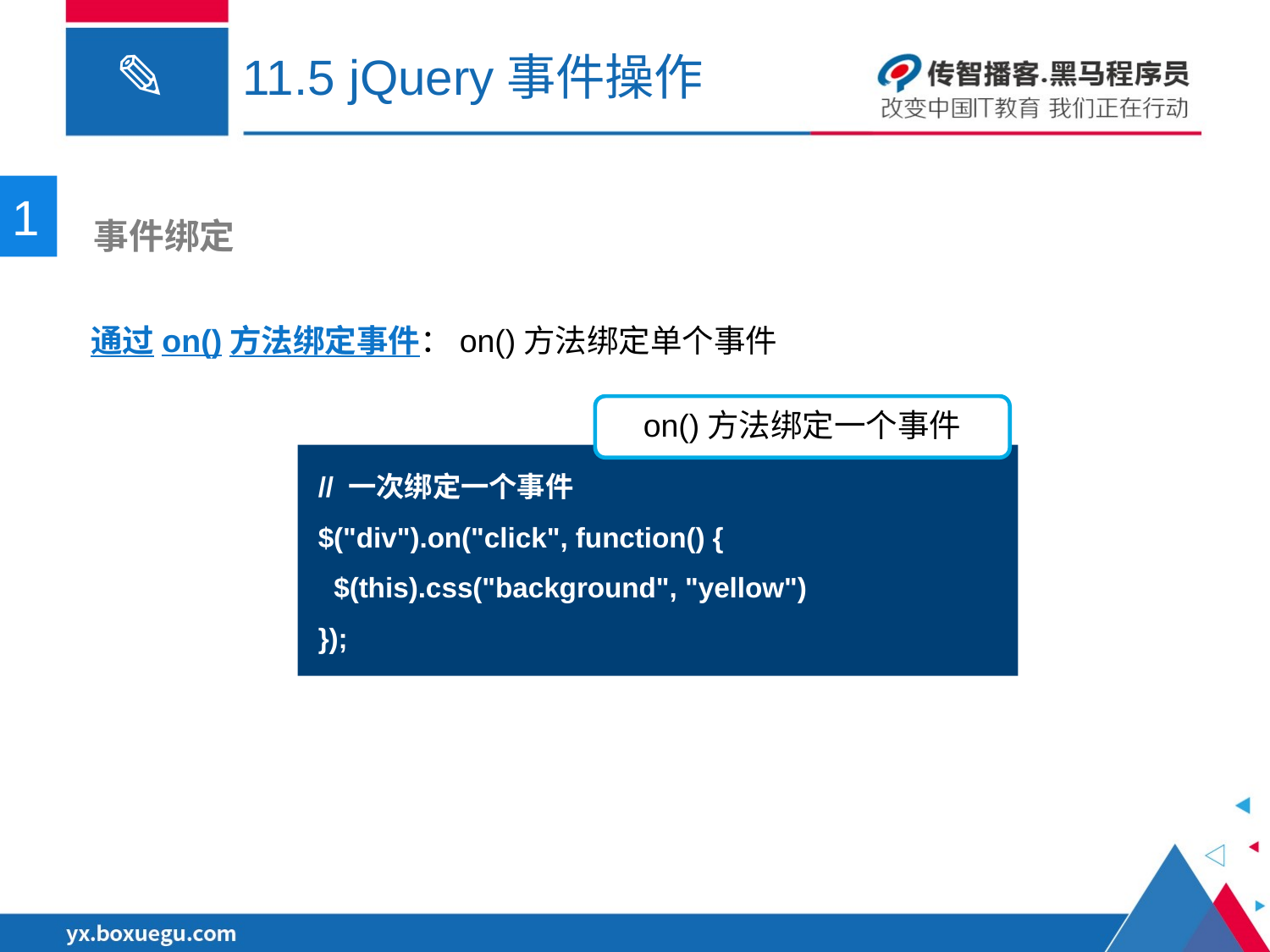

# 11.5 jQuery事件操作

1
  事件绑定
通过on()方法绑定事件：on()方法绑定单个事件
on()方法绑定一个事件

// 一次绑定一个事件
$("div").on("click", function() {
  $(this).css("background", "yellow")
});